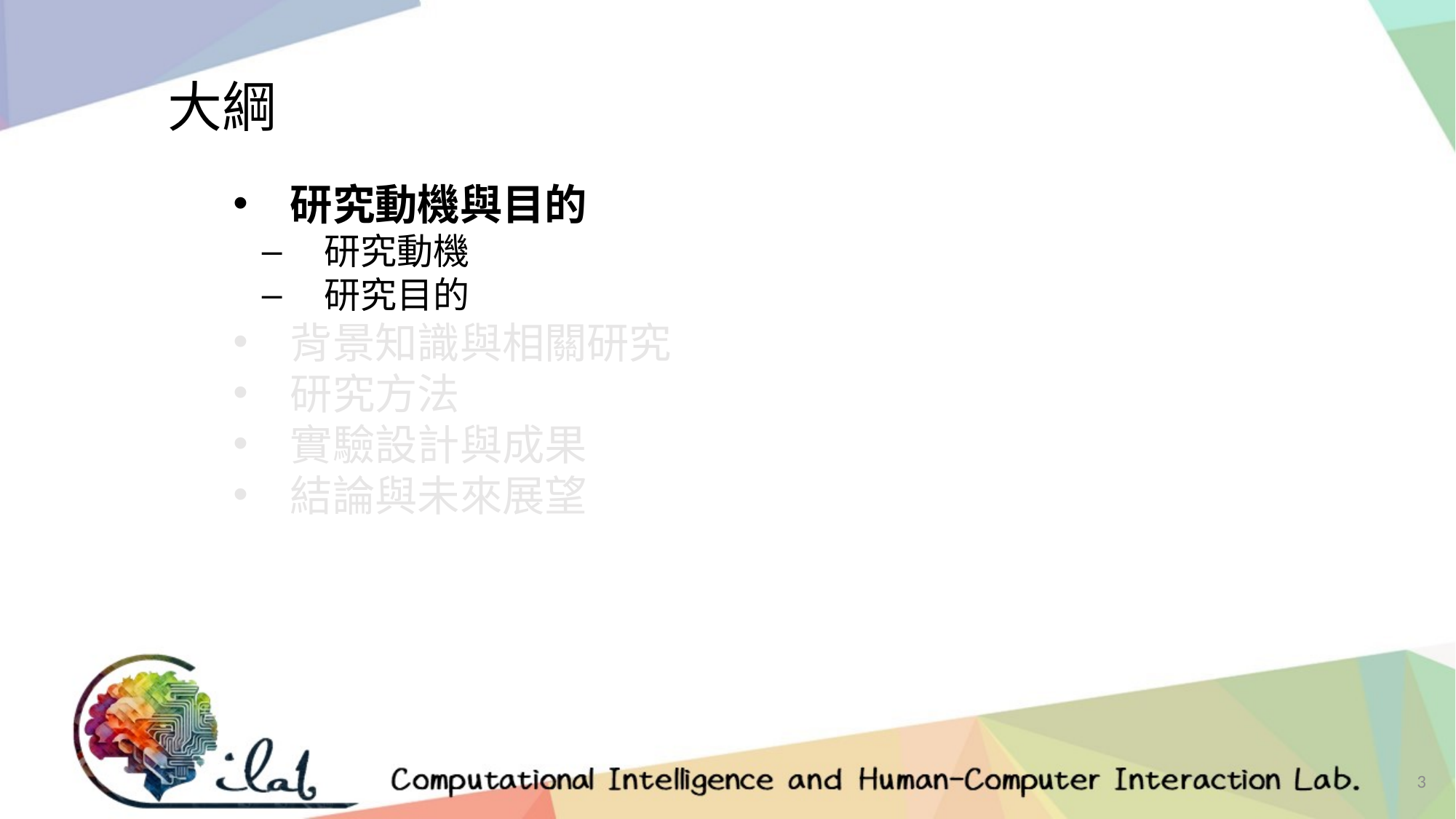

大綱
　研究動機與目的
　研究動機
　研究目的
　背景知識與相關研究
　研究方法
　實驗設計與成果
　結論與未來展望
3